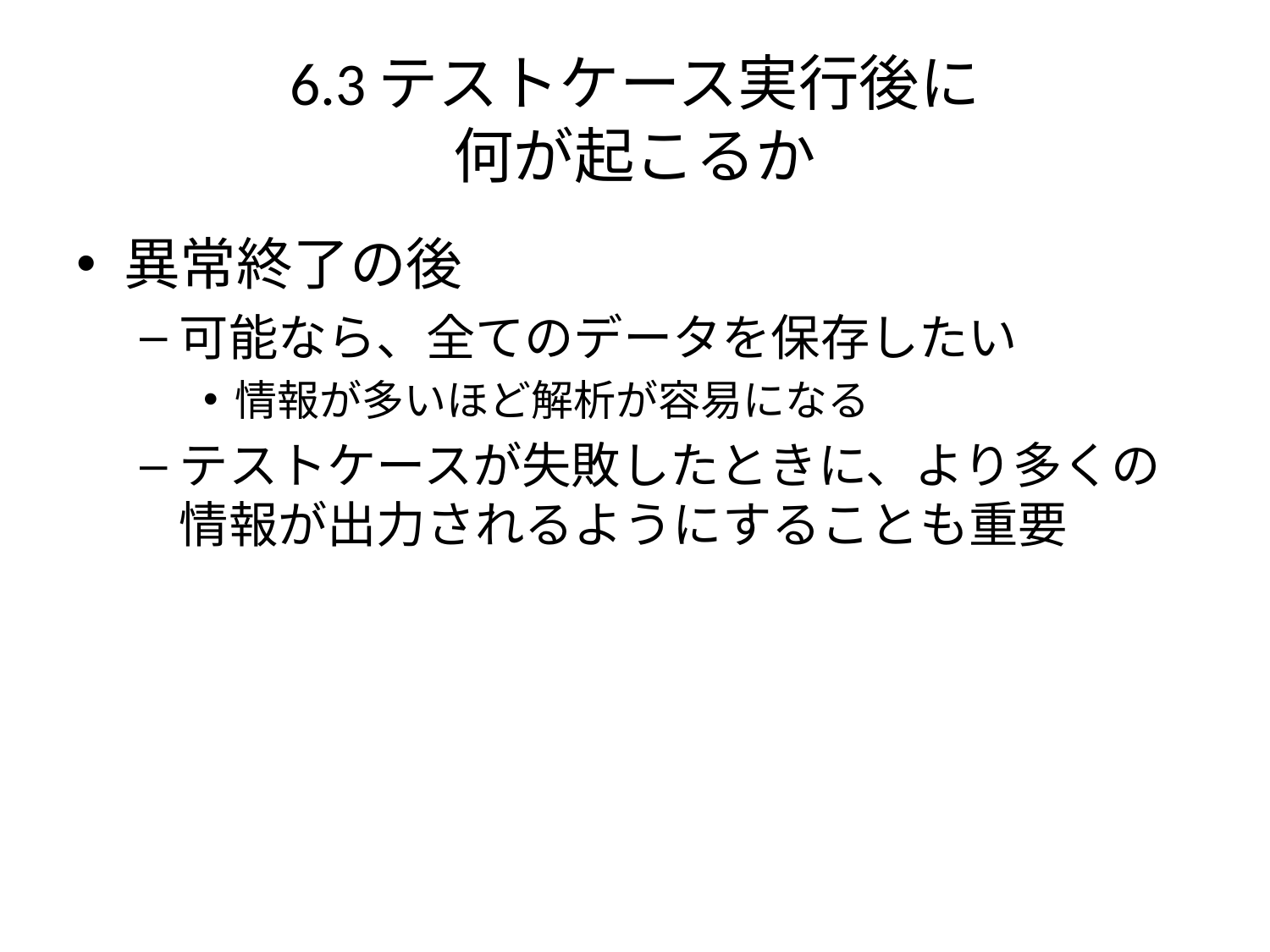

# 6.3テストケース実行後に 何が起こるか
異常終了の後
可能なら、全てのデータを保存したい
情報が多いほど解析が容易になる
テストケースが失敗したときに、より多くの情報が出力されるようにすることも重要